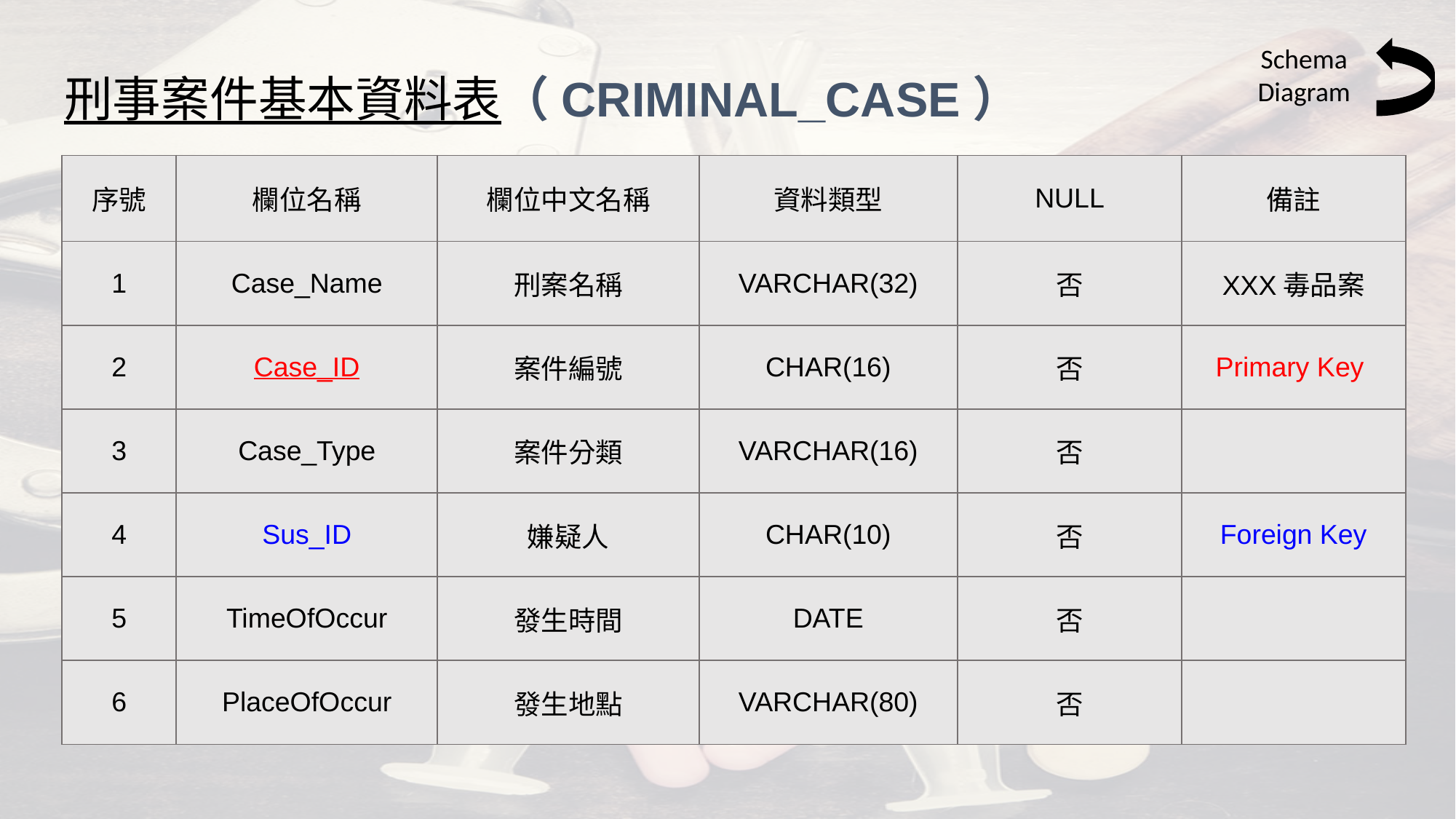

Schema
Diagram

# 刑事案件基本資料表（CRIMINAL_CASE）
| 序號 | 欄位名稱 | 欄位中文名稱 | 資料類型 | NULL | 備註 |
| --- | --- | --- | --- | --- | --- |
| 1 | Case\_Name | 刑案名稱 | VARCHAR(32) | 否 | XXX毒品案 |
| 2 | Case\_ID | 案件編號 | CHAR(16) | 否 | Primary Key |
| 3 | Case\_Type | 案件分類 | VARCHAR(16) | 否 |  |
| 4 | Sus\_ID | 嫌疑人 | CHAR(10) | 否 | Foreign Key |
| 5 | TimeOfOccur | 發生時間 | DATE | 否 |  |
| 6 | PlaceOfOccur | 發生地點 | VARCHAR(80) | 否 |  |